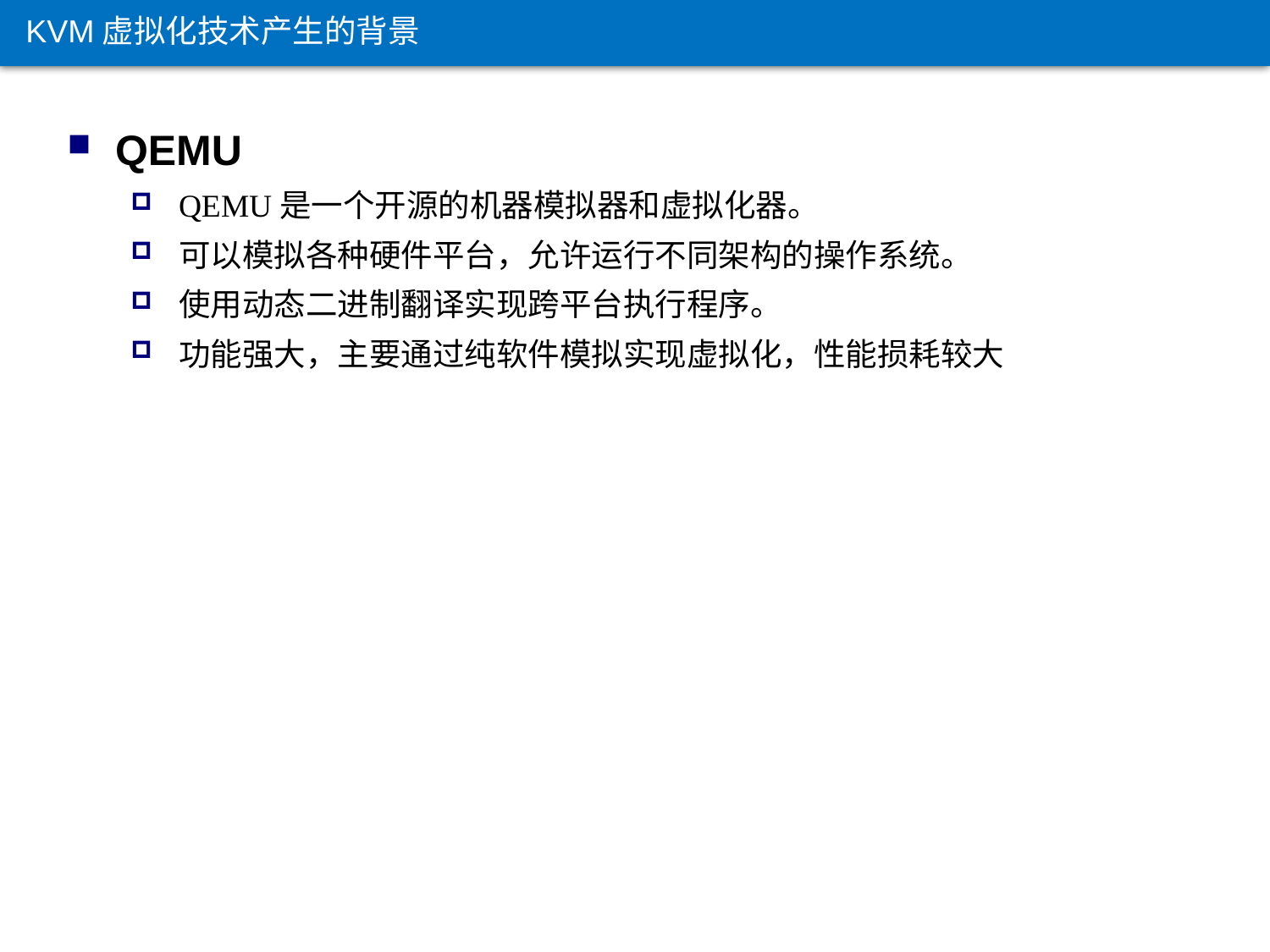

KVM虚拟化技术产生的背景
QEMU
QEMU是一个开源的机器模拟器和虚拟化器。
可以模拟各种硬件平台，允许运行不同架构的操作系统。
使用动态二进制翻译实现跨平台执行程序。
功能强大，主要通过纯软件模拟实现虚拟化，性能损耗较大

5